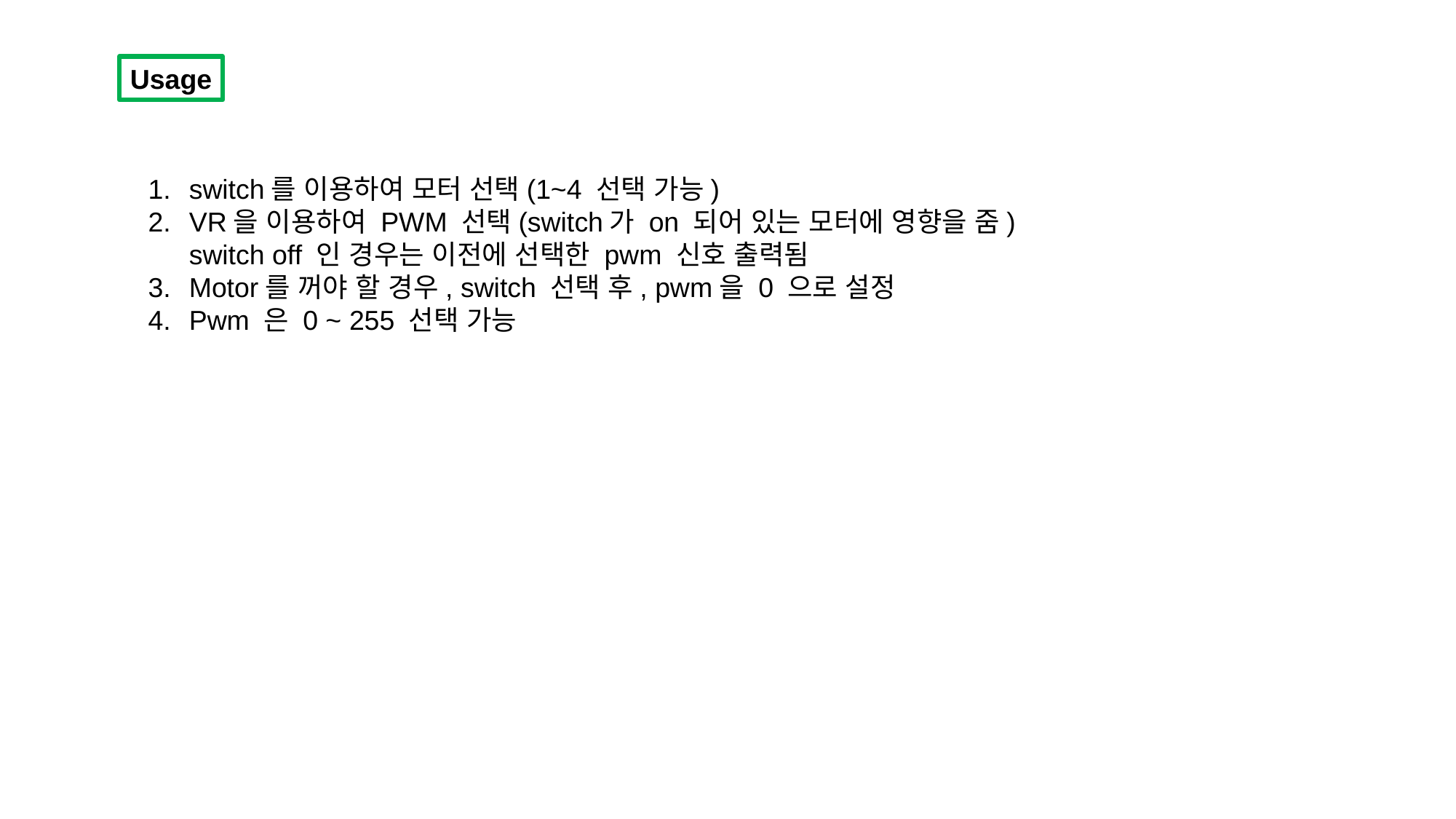

Usage
switch를 이용하여 모터 선택(1~4 선택 가능)
VR을 이용하여 PWM 선택(switch가 on 되어 있는 모터에 영향을 줌)
switch off 인 경우는 이전에 선택한 pwm 신호 출력됨
Motor를 꺼야 할 경우, switch 선택 후, pwm을 0 으로 설정
Pwm 은 0 ~ 255 선택 가능